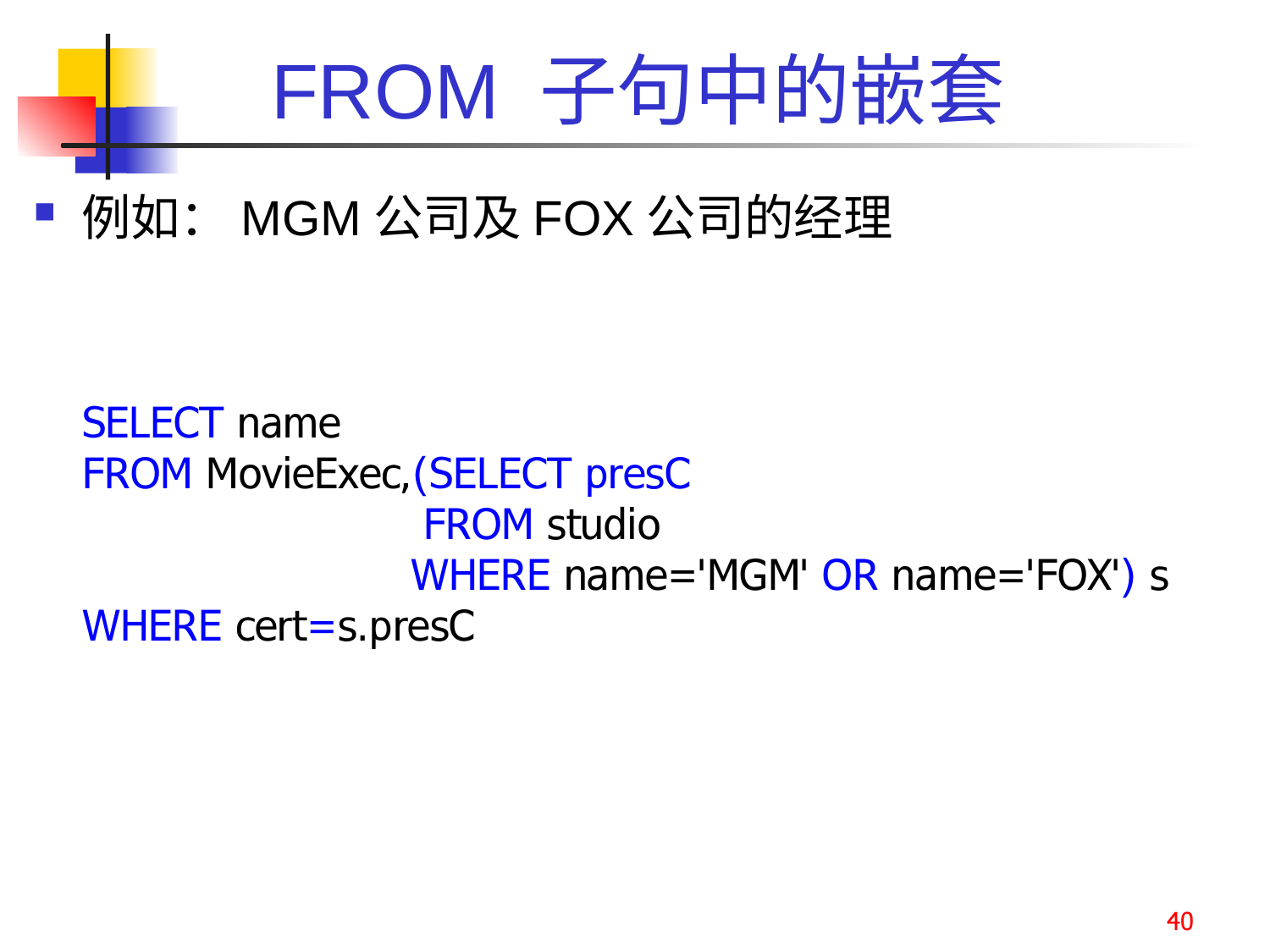

# FROM 子句中的嵌套
例如：MGM公司及FOX公司的经理
SELECT name
FROM MovieExec,(SELECT presC
                          FROM studio
                         WHERE name='MGM' OR name='FOX') s
WHERE cert=s.presC
40